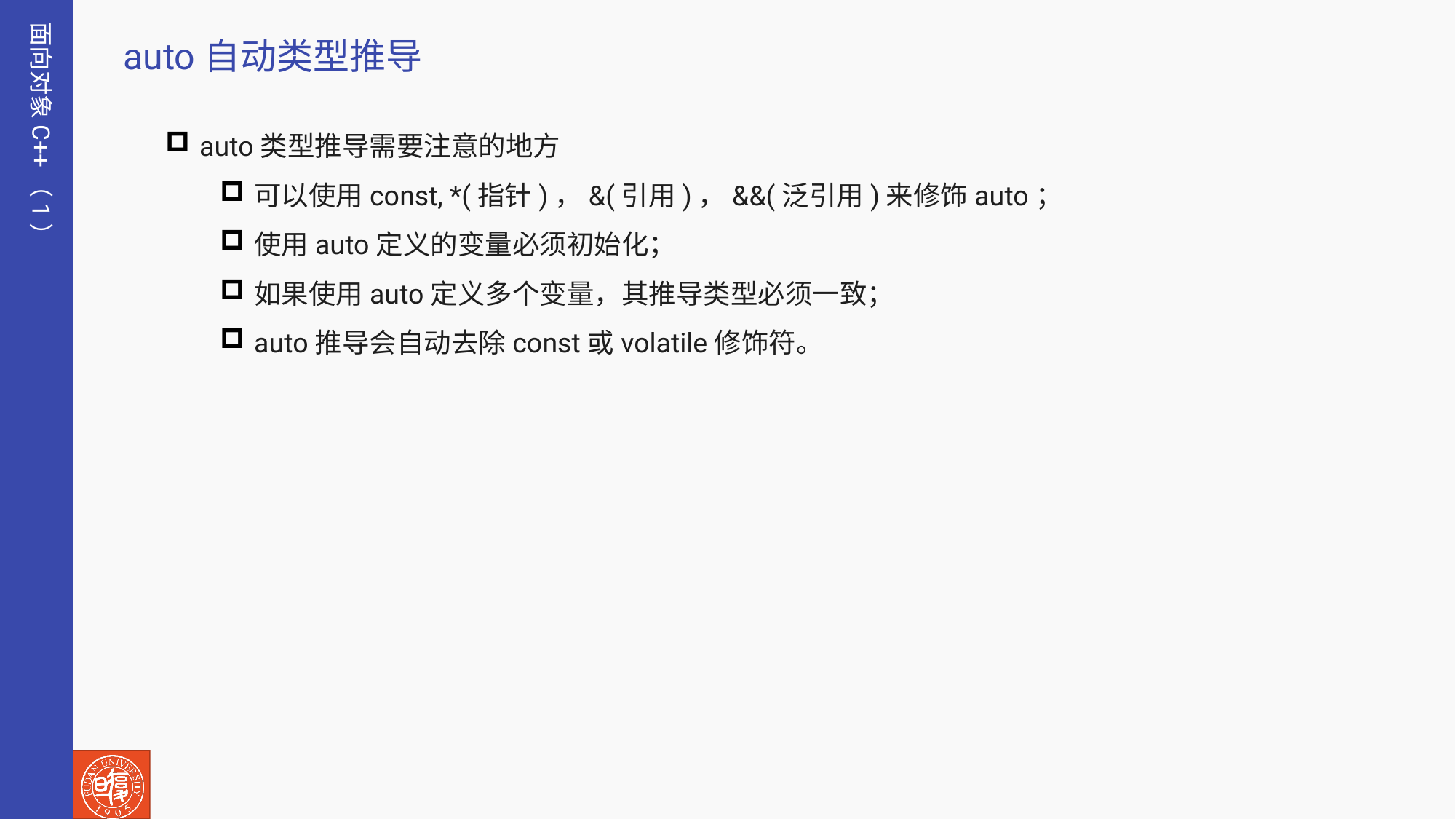

面向对象C++（1）
auto自动类型推导
auto类型推导需要注意的地方
可以使用const, *(指针)，&(引用)，&&(泛引用)来修饰auto；
使用auto定义的变量必须初始化；
如果使用auto定义多个变量，其推导类型必须一致；
auto推导会自动去除const或volatile修饰符。